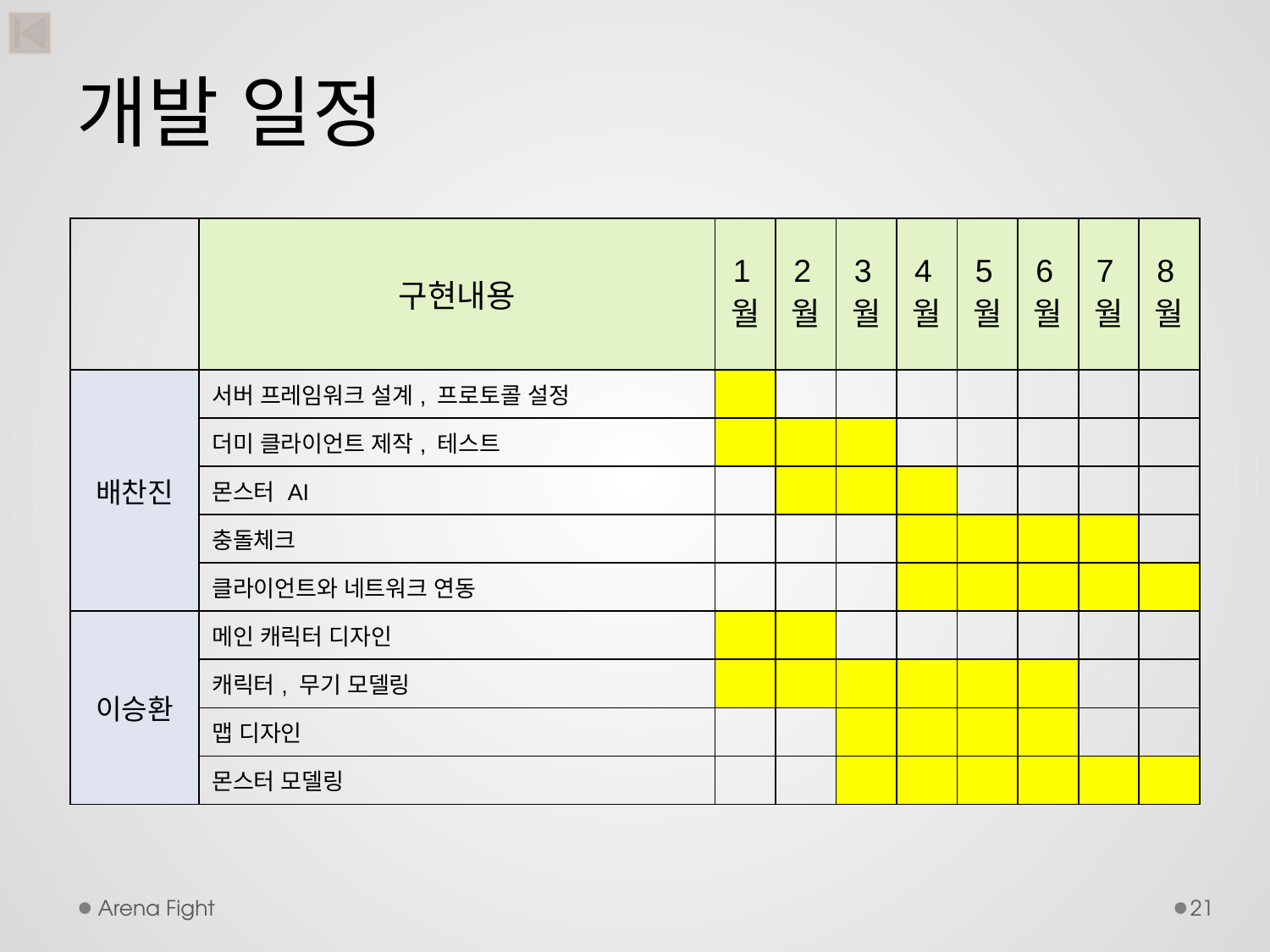

개발 일정
|  | 구현내용 | 1월 | 2월 | 3월 | 4월 | 5월 | 6월 | 7월 | 8월 |
| --- | --- | --- | --- | --- | --- | --- | --- | --- | --- |
| 배찬진 | 서버 프레임워크 설계, 프로토콜 설정 |  |  |  |  |  |  |  |  |
|  | 더미 클라이언트 제작, 테스트 |  |  |  |  |  |  |  |  |
|  | 몬스터 AI |  |  |  |  |  |  |  |  |
|  | 충돌체크 |  |  |  |  |  |  |  |  |
|  | 클라이언트와 네트워크 연동 |  |  |  |  |  |  |  |  |
| 이승환 | 메인 캐릭터 디자인 |  |  |  |  |  |  |  |  |
|  | 캐릭터, 무기 모델링 |  |  |  |  |  |  |  |  |
|  | 맵 디자인 |  |  |  |  |  |  |  |  |
|  | 몬스터 모델링 |  |  |  |  |  |  |  |  |
Arena Fight
21